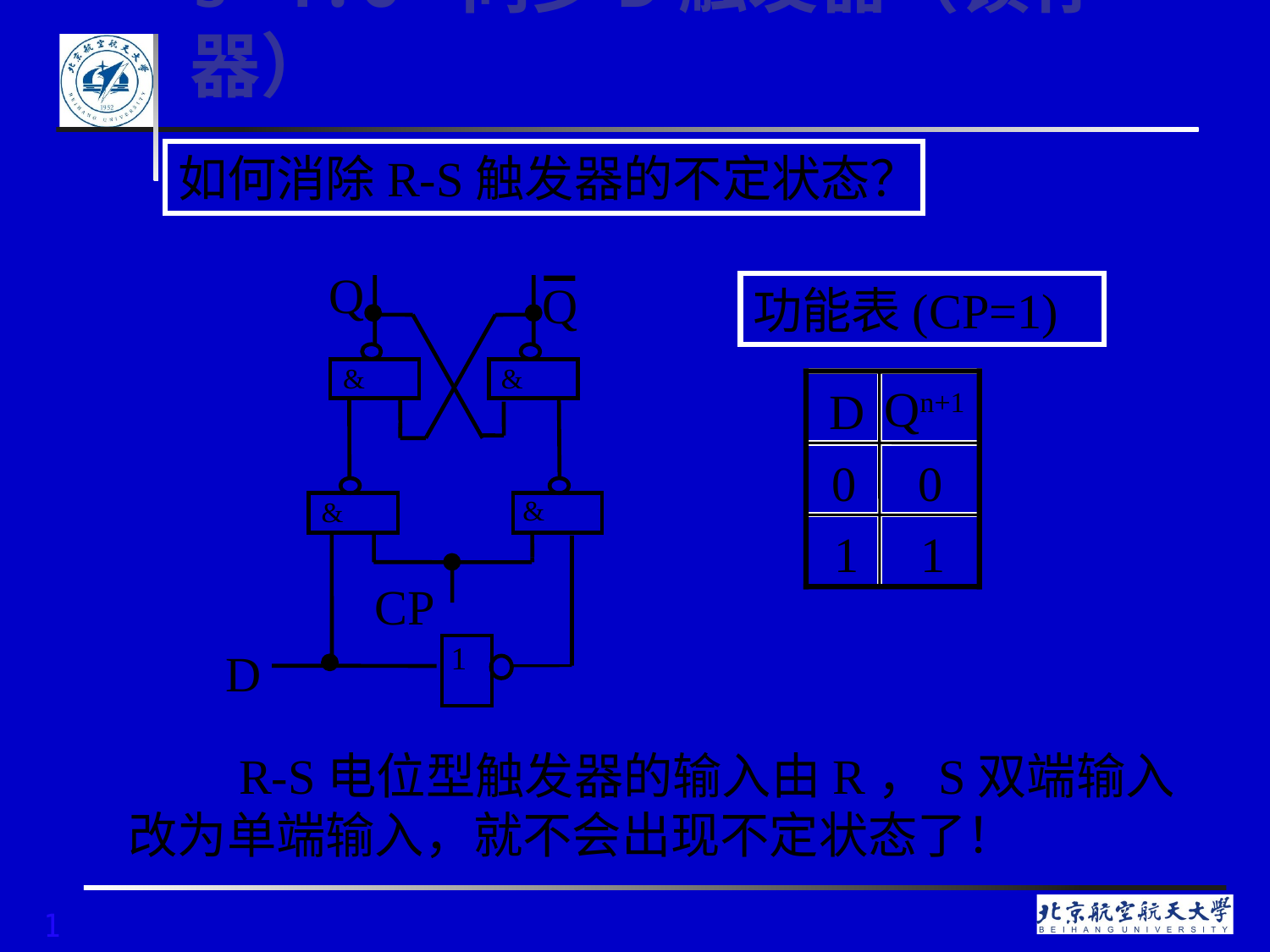

# § 4.6 同步D触发器（锁存器）
如何消除R-S触发器的不定状态？
Q
Q

CP

D

&
&
&
&
1
功能表(CP=1)

Qn+1
D

0     0
1     1
         R-S电位型触发器的输入由R，S双端输入改为单端输入，就不会出现不定状态了！
1